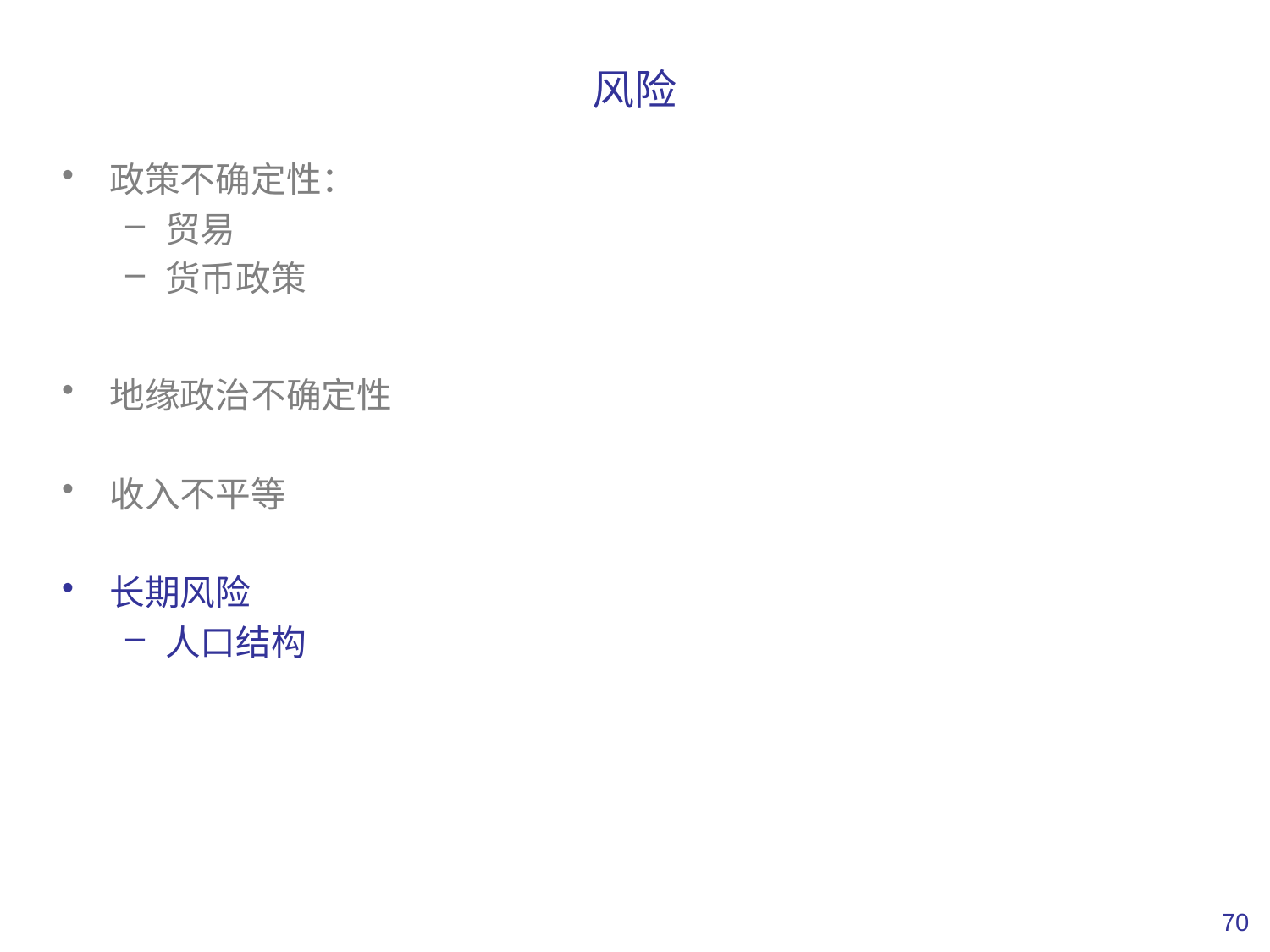

# 风险
政策不确定性：
贸易
货币政策

地缘政治不确定性

收入不平等

长期风险
人口结构

70